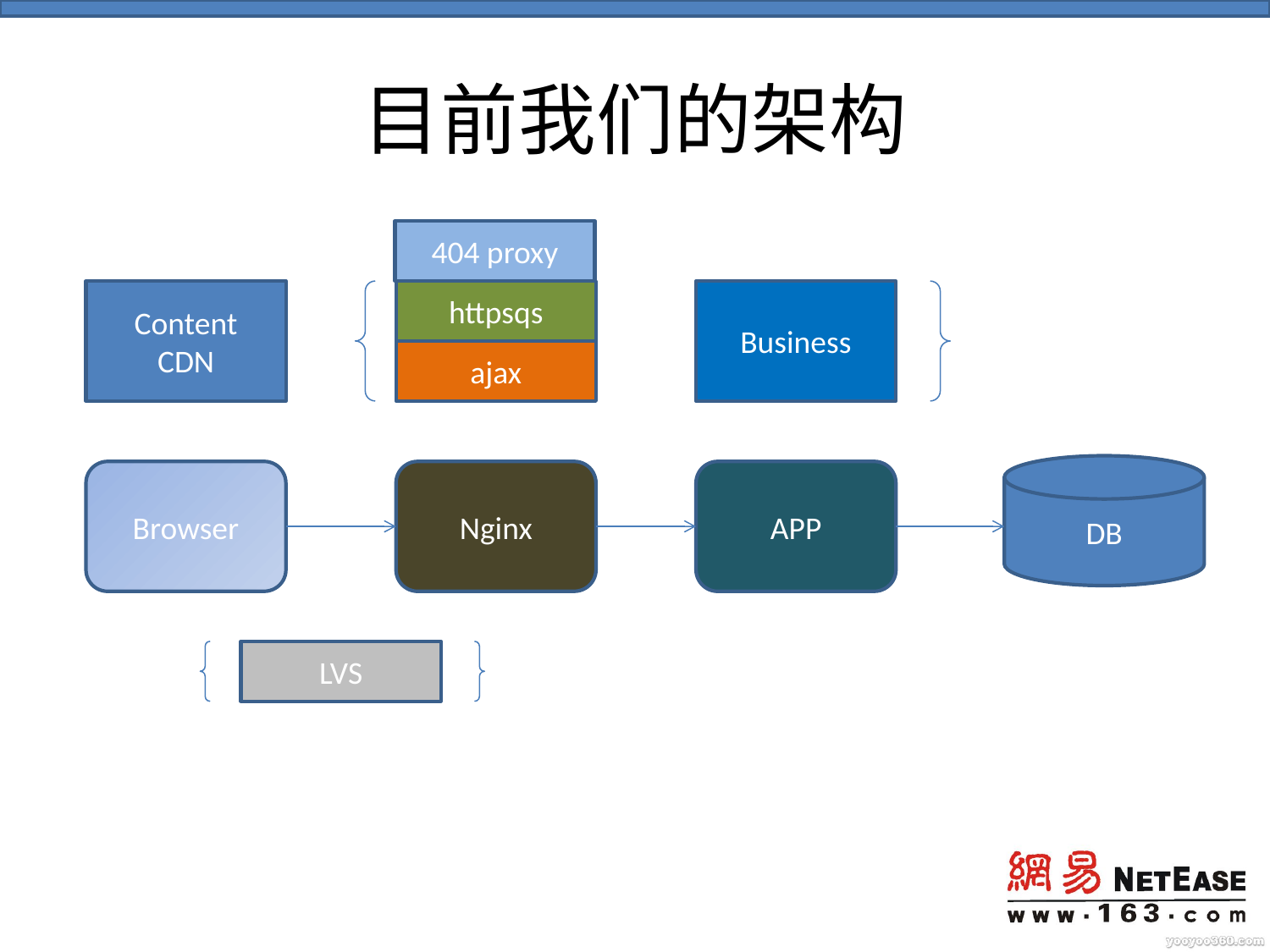

# 目前我们的架构
404 proxy
Content
CDN

httpsqs
Business
ajax
DB
Browser
Nginx
APP

LVS